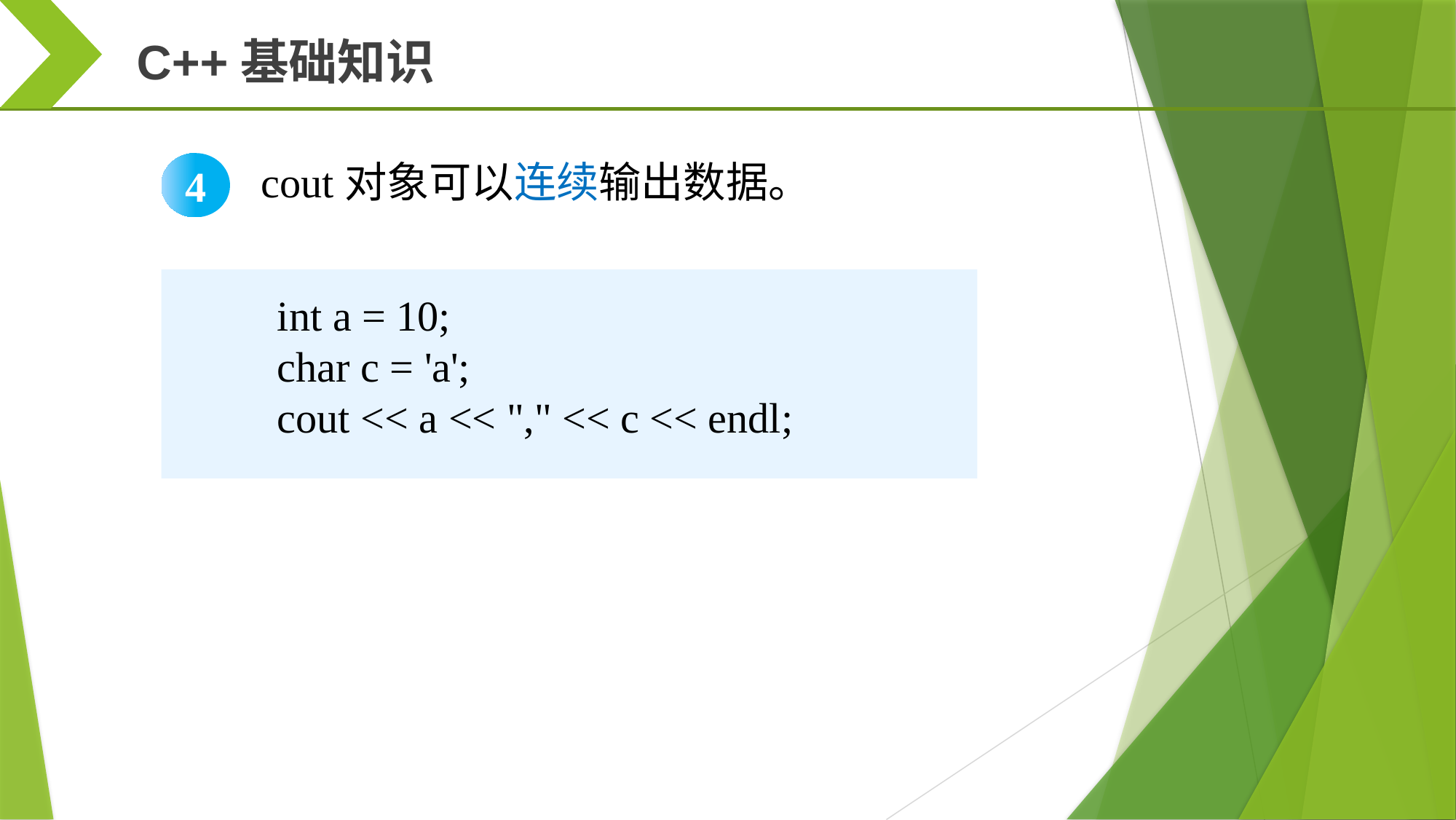

C++基础知识
cout对象可以连续输出数据。
4

int a = 10;
char c = 'a';
cout << a << "," << c << endl;